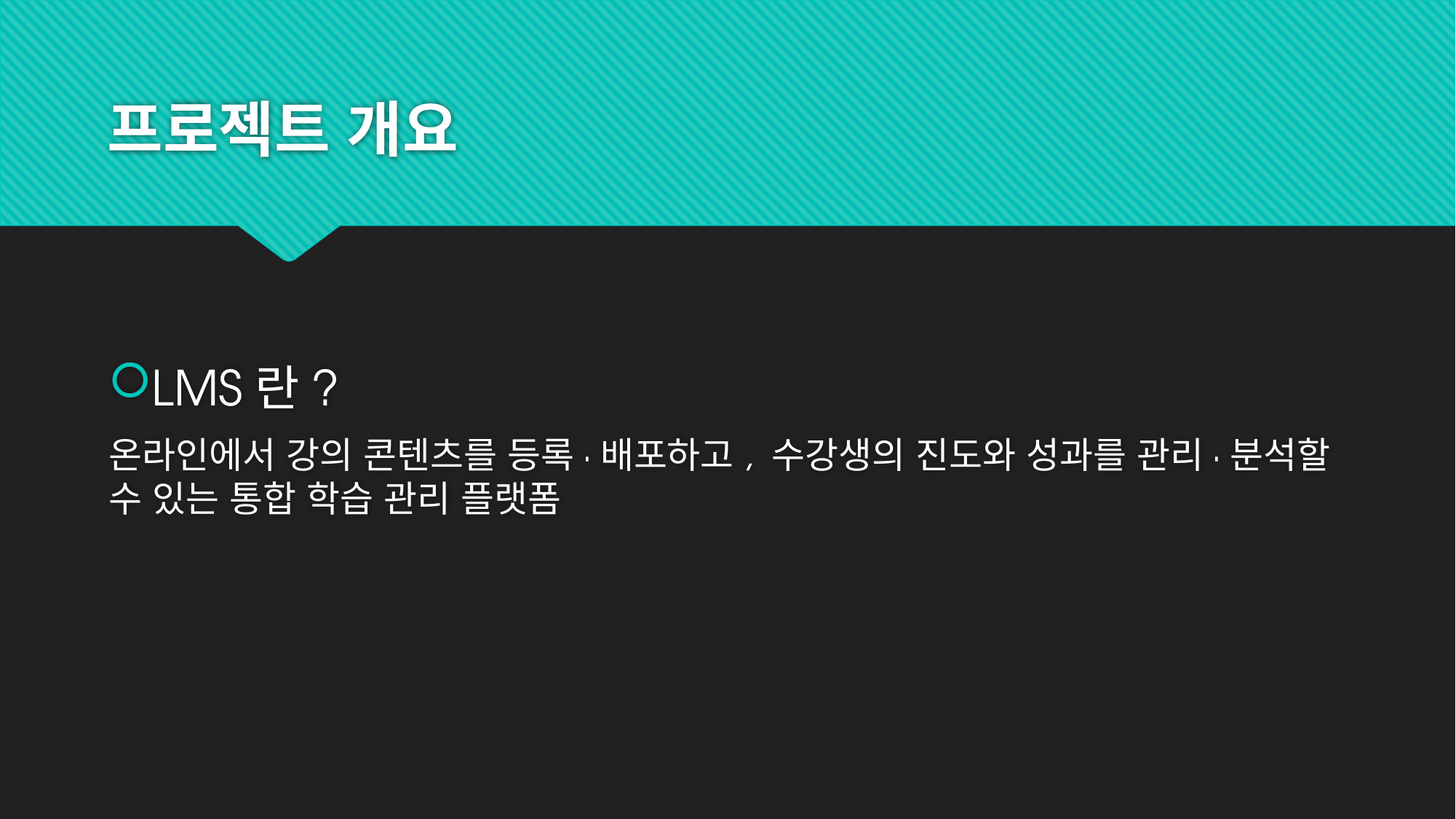

# 프로젝트 개요
LMS란?
온라인에서 강의 콘텐츠를 등록·배포하고, 수강생의 진도와 성과를 관리·분석할 수 있는 통합 학습 관리 플랫폼